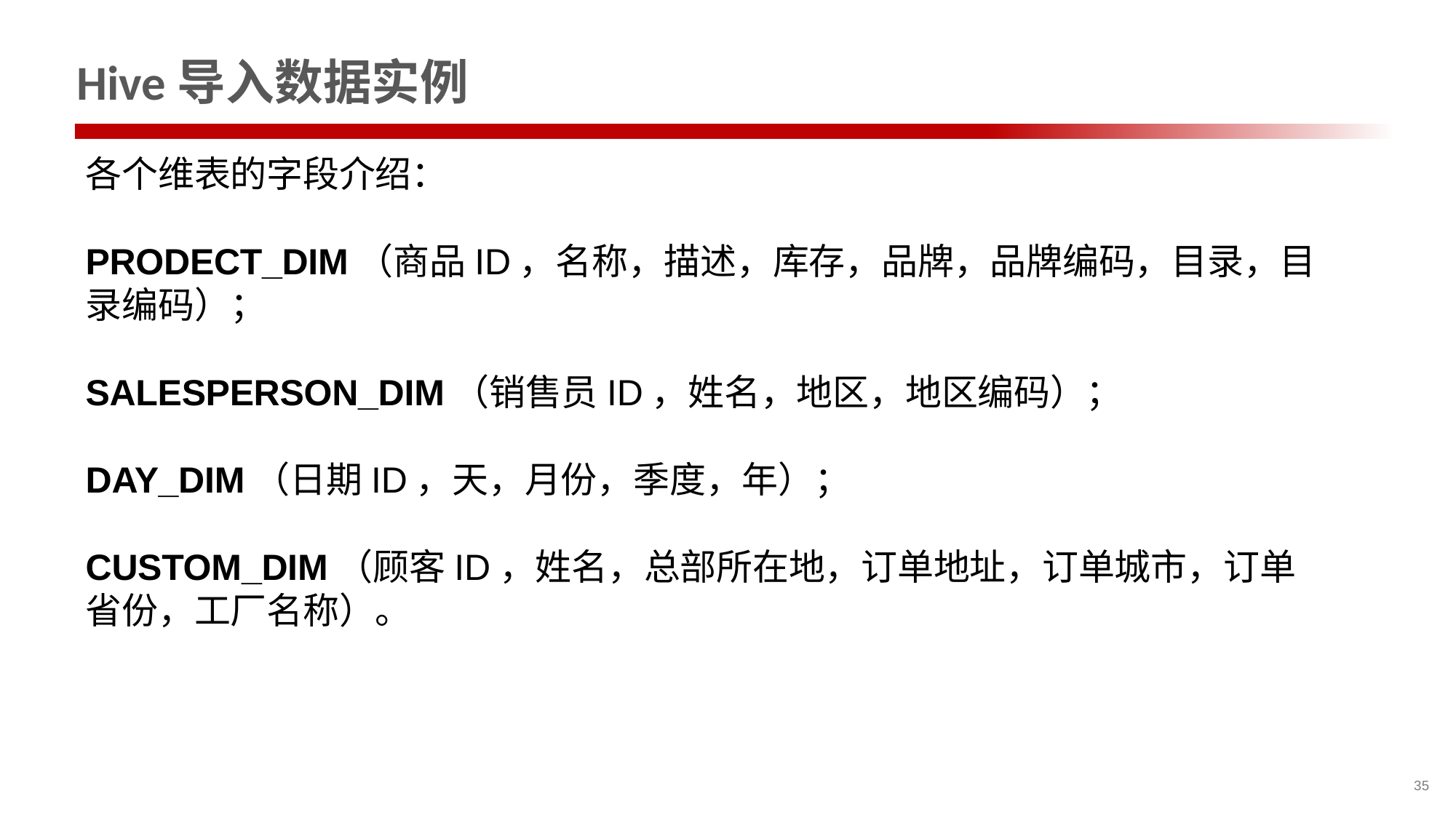

# Hive导入数据实例

各个维表的字段介绍：

PRODECT_DIM（商品ID，名称，描述，库存，品牌，品牌编码，目录，目录编码）；

SALESPERSON_DIM（销售员ID，姓名，地区，地区编码）；

DAY_DIM（日期ID，天，月份，季度，年）；

CUSTOM_DIM（顾客ID，姓名，总部所在地，订单地址，订单城市，订单省份，工厂名称）。
35